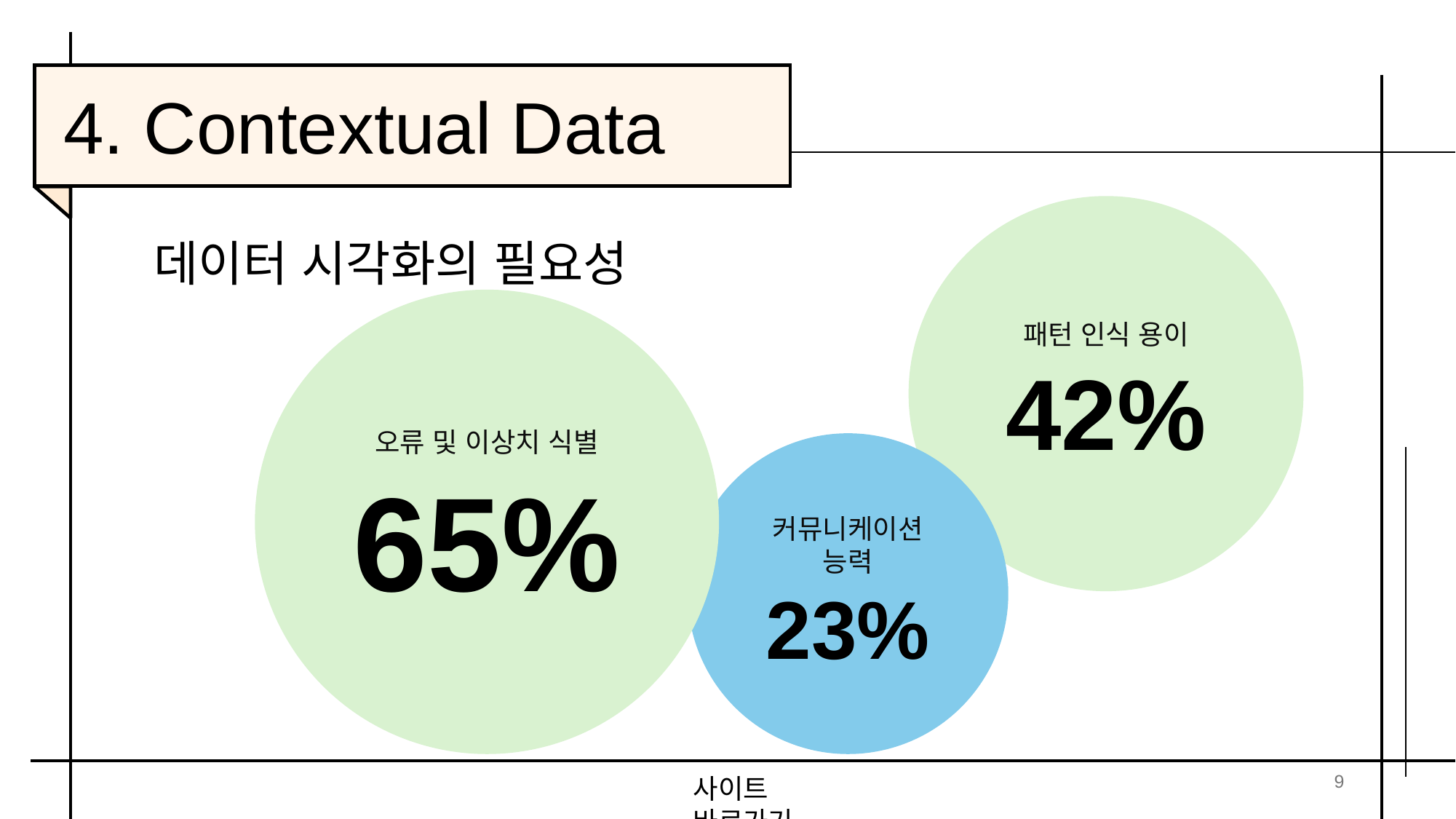

4. Contextual Data
패턴 인식 용이
42%
데이터 시각화의 필요성
오류 및 이상치 식별
65%
커뮤니케이션 능력
23%
9
사이트 바로가기